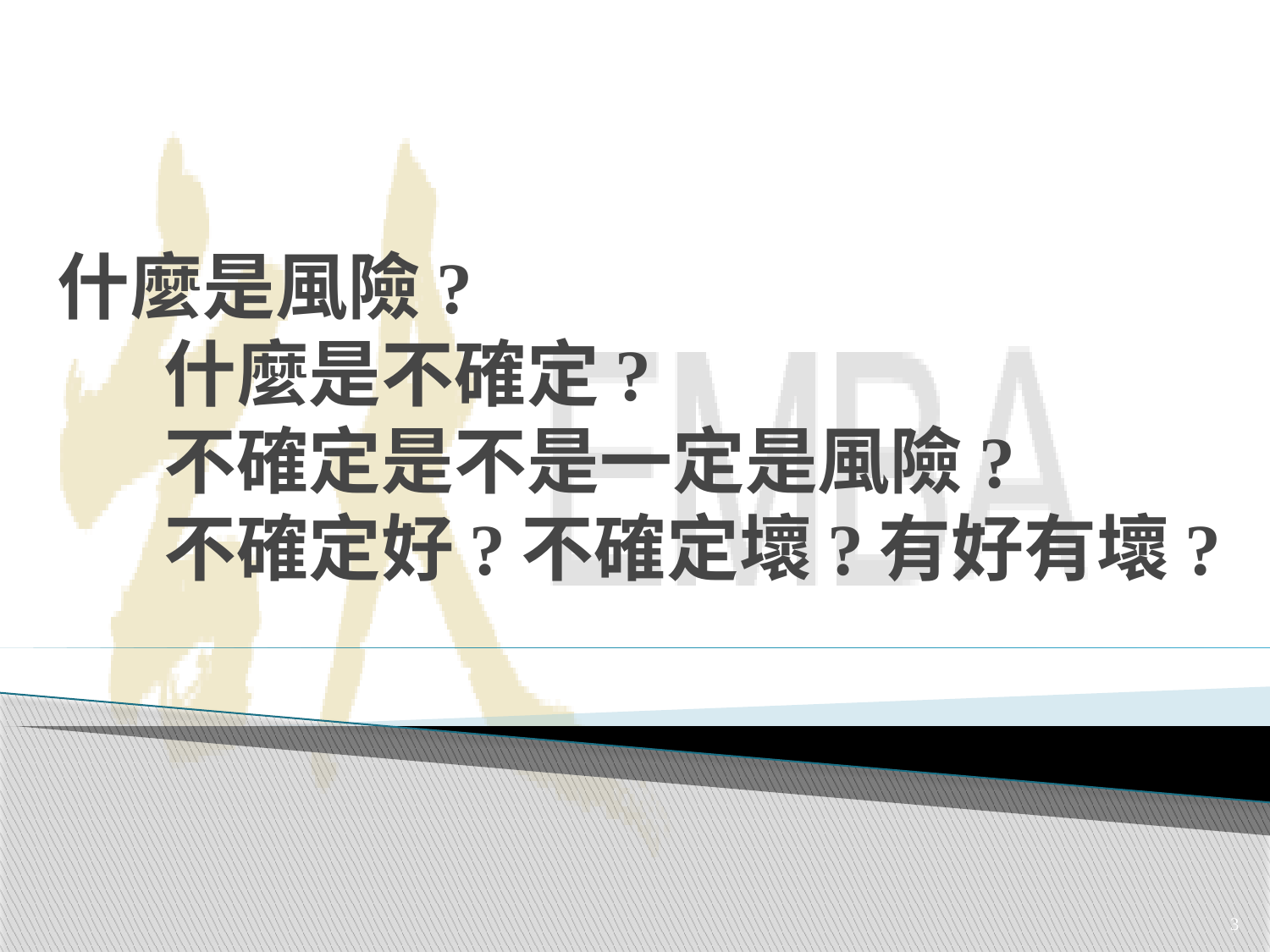

# 什麼是風險? 什麼是不確定? 不確定是不是一定是風險? 不確定好?不確定壞?有好有壞?
3